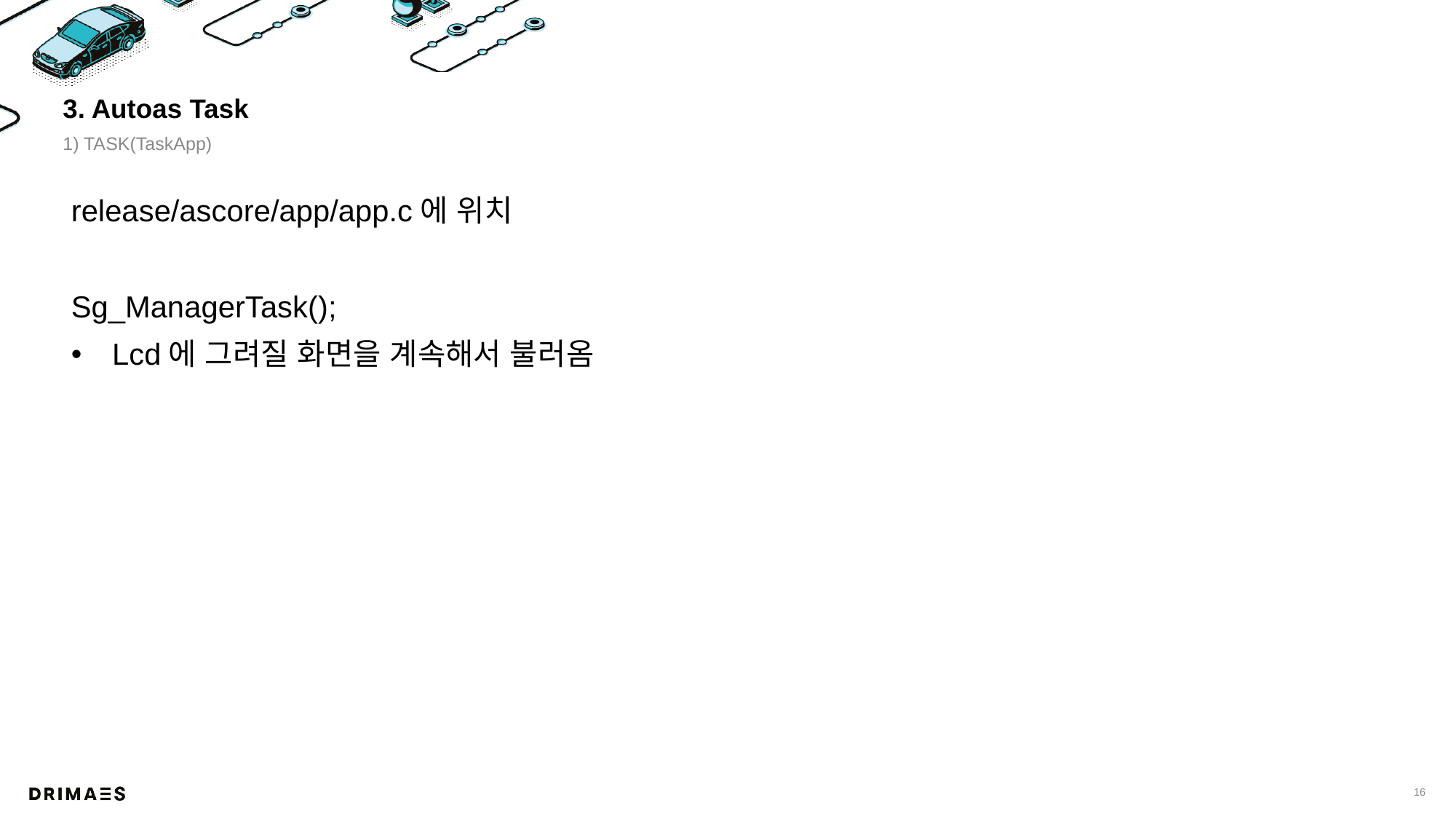

# 3. Autoas Task
1) TASK(TaskApp)
release/ascore/app/app.c에 위치

Sg_ManagerTask();
Lcd에 그려질 화면을 계속해서 불러옴